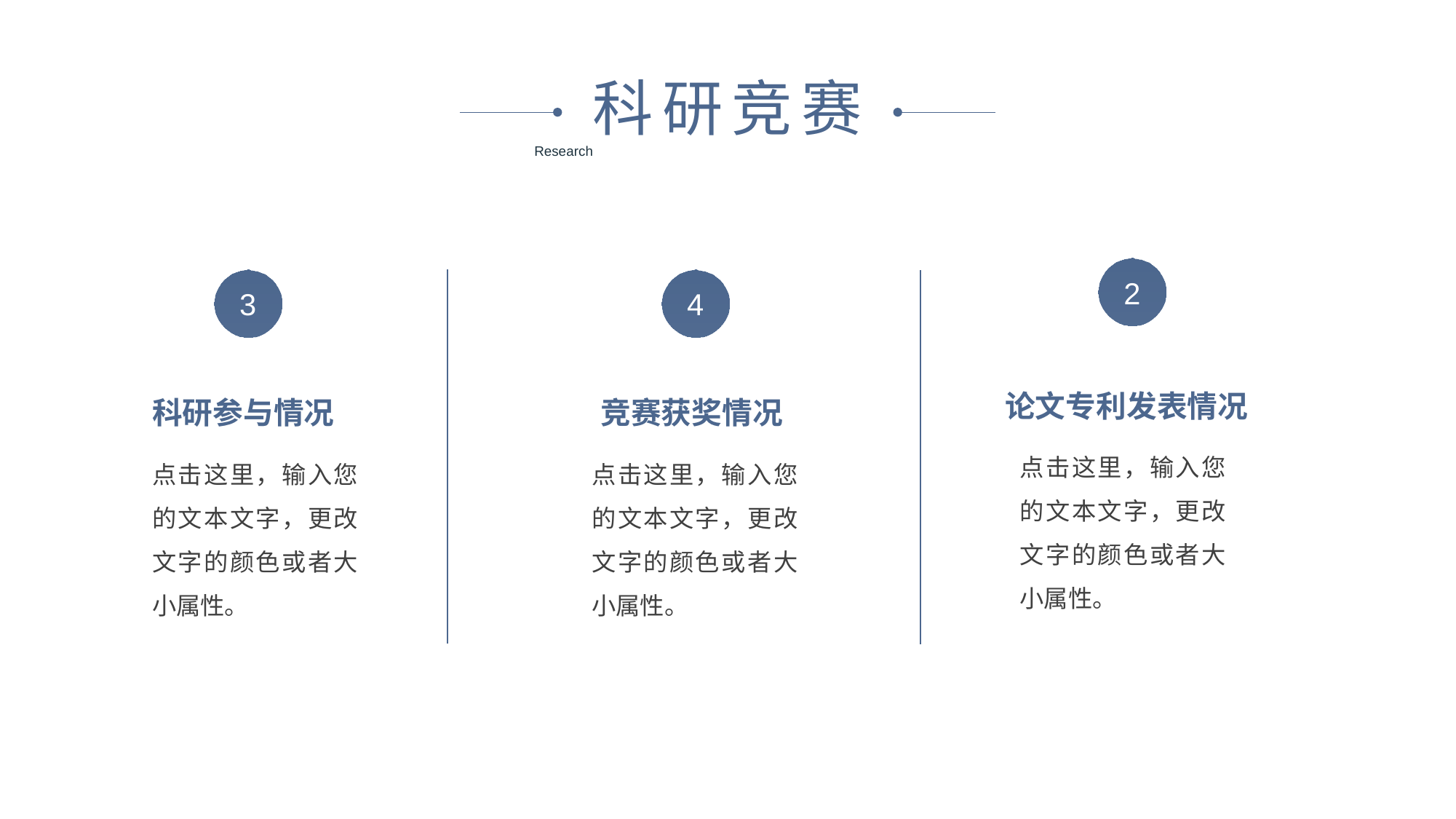

科研竞赛
Research
2
3
4
论文专利发表情况
点击这里，输入您的文本文字，更改文字的颜色或者大小属性。
科研参与情况
点击这里，输入您的文本文字，更改文字的颜色或者大小属性。
竞赛获奖情况
点击这里，输入您的文本文字，更改文字的颜色或者大小属性。